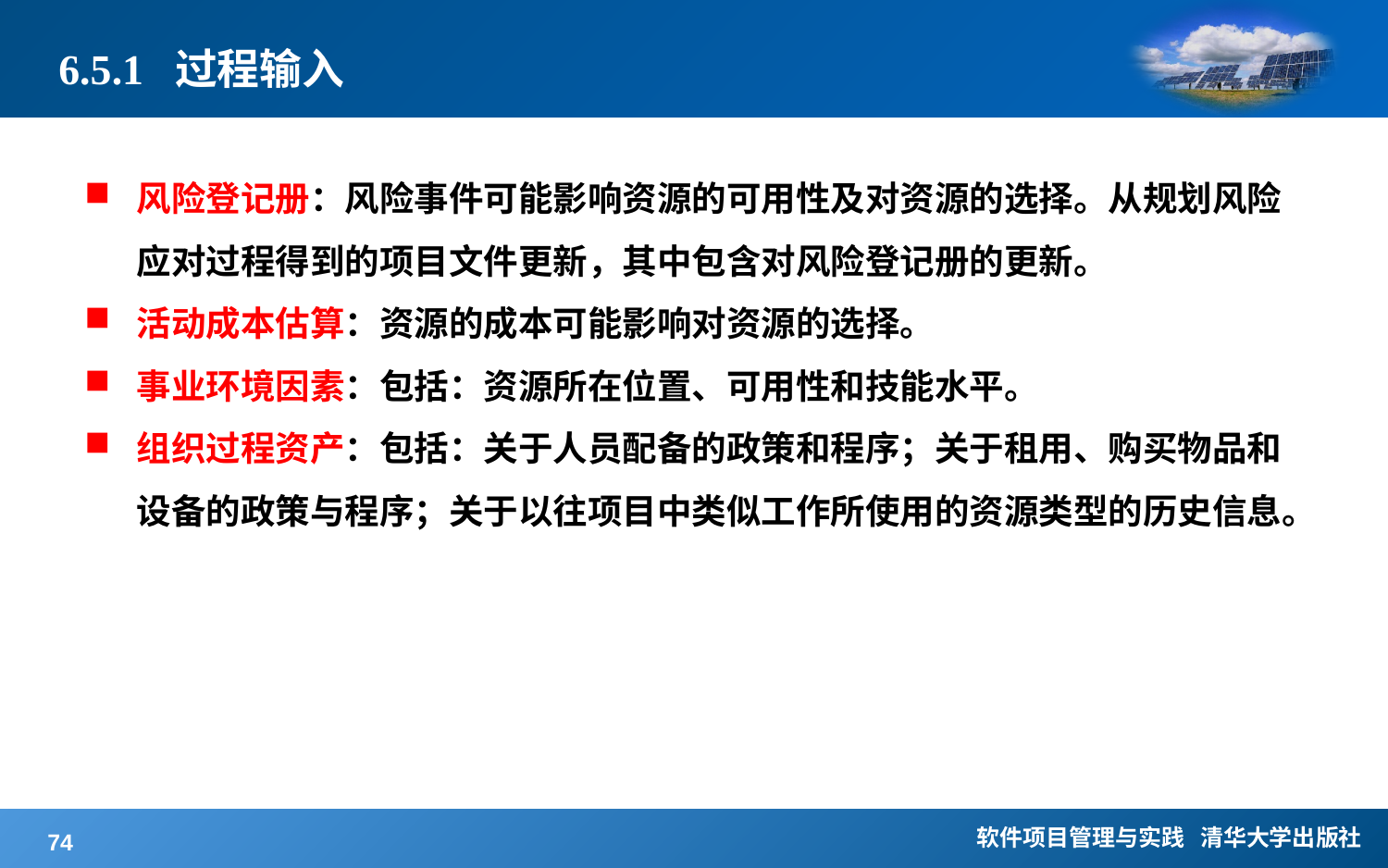

# 6.5.1  过程输入
风险登记册：风险事件可能影响资源的可用性及对资源的选择。从规划风险应对过程得到的项目文件更新，其中包含对风险登记册的更新。
活动成本估算：资源的成本可能影响对资源的选择。
事业环境因素：包括：资源所在位置、可用性和技能水平。
组织过程资产：包括：关于人员配备的政策和程序；关于租用、购买物品和设备的政策与程序；关于以往项目中类似工作所使用的资源类型的历史信息。